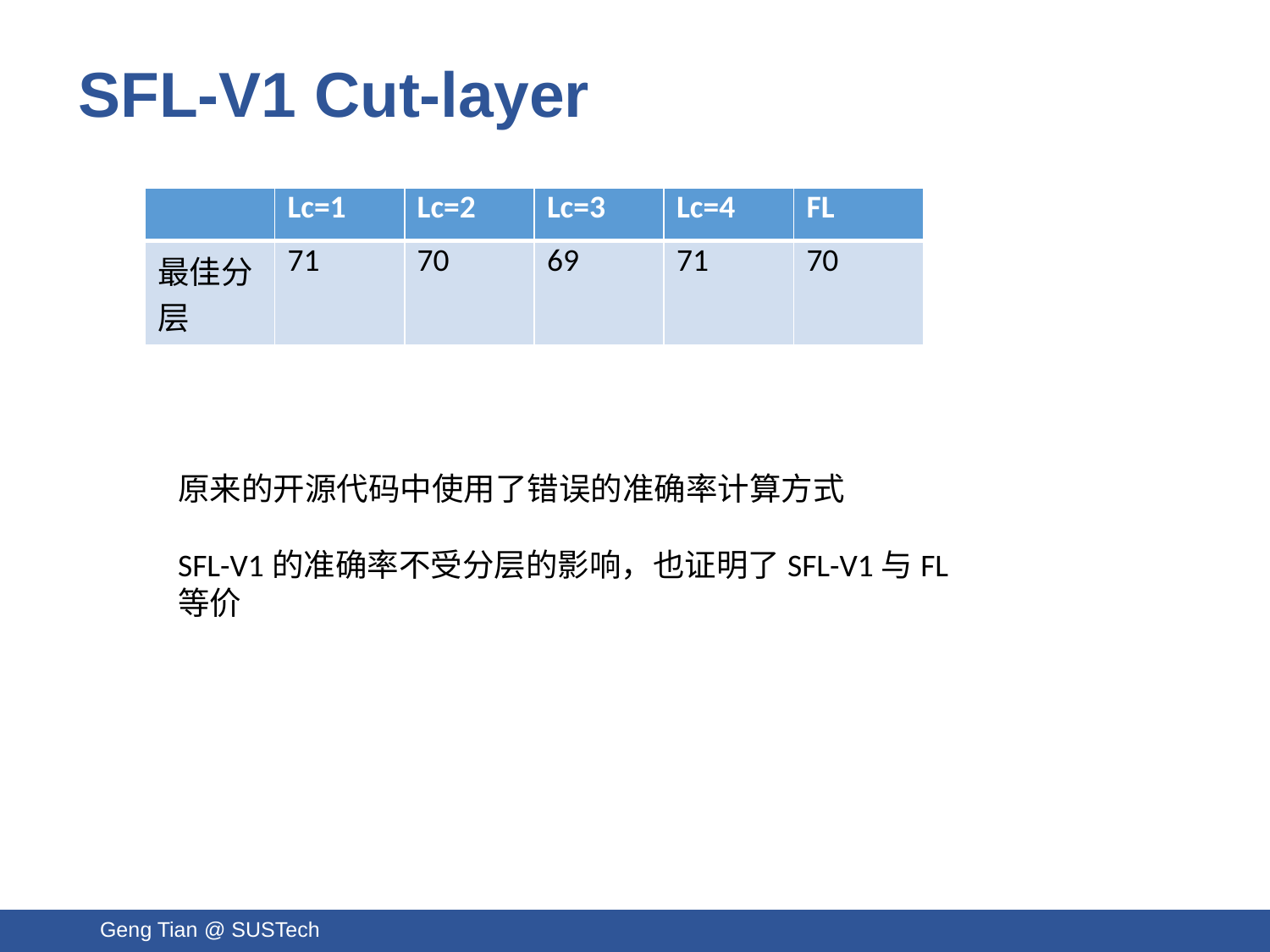

SFL-V1 Cut-layer
|  | Lc=1 | Lc=2 | Lc=3 | Lc=4 | FL |
| --- | --- | --- | --- | --- | --- |
| 最佳分层 | 71 | 70 | 69 | 71 | 70 |
原来的开源代码中使用了错误的准确率计算方式

SFL-V1的准确率不受分层的影响，也证明了SFL-V1与FL等价
Geng Tian @ SUSTech
3